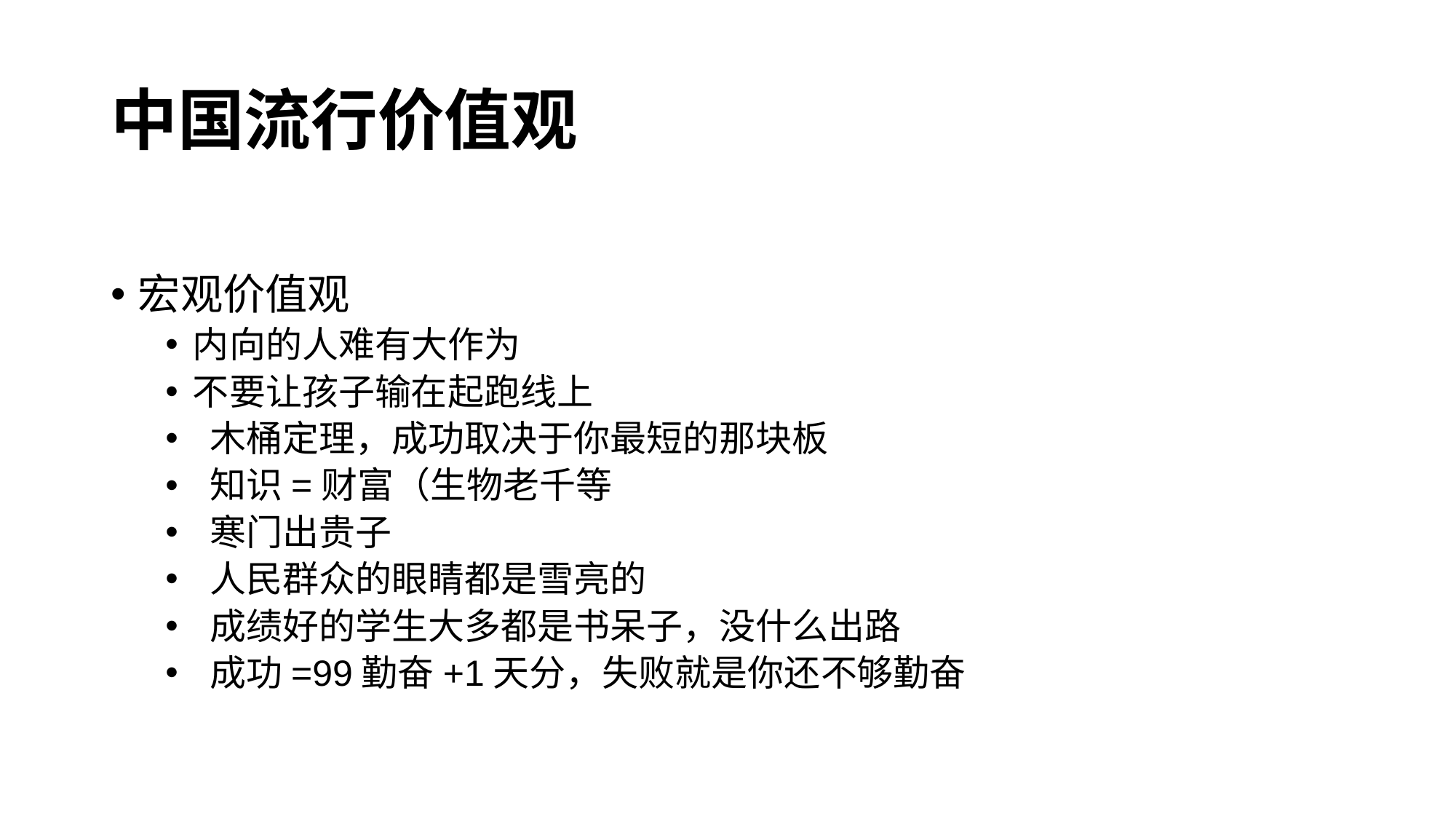

# 中国流行价值观

宏观价值观
内向的人难有大作为
不要让孩子输在起跑线上
 木桶定理，成功取决于你最短的那块板
 知识=财富（生物老千等
 寒门出贵子
 人民群众的眼睛都是雪亮的
 成绩好的学生大多都是书呆子，没什么出路
 成功=99勤奋+1天分，失败就是你还不够勤奋